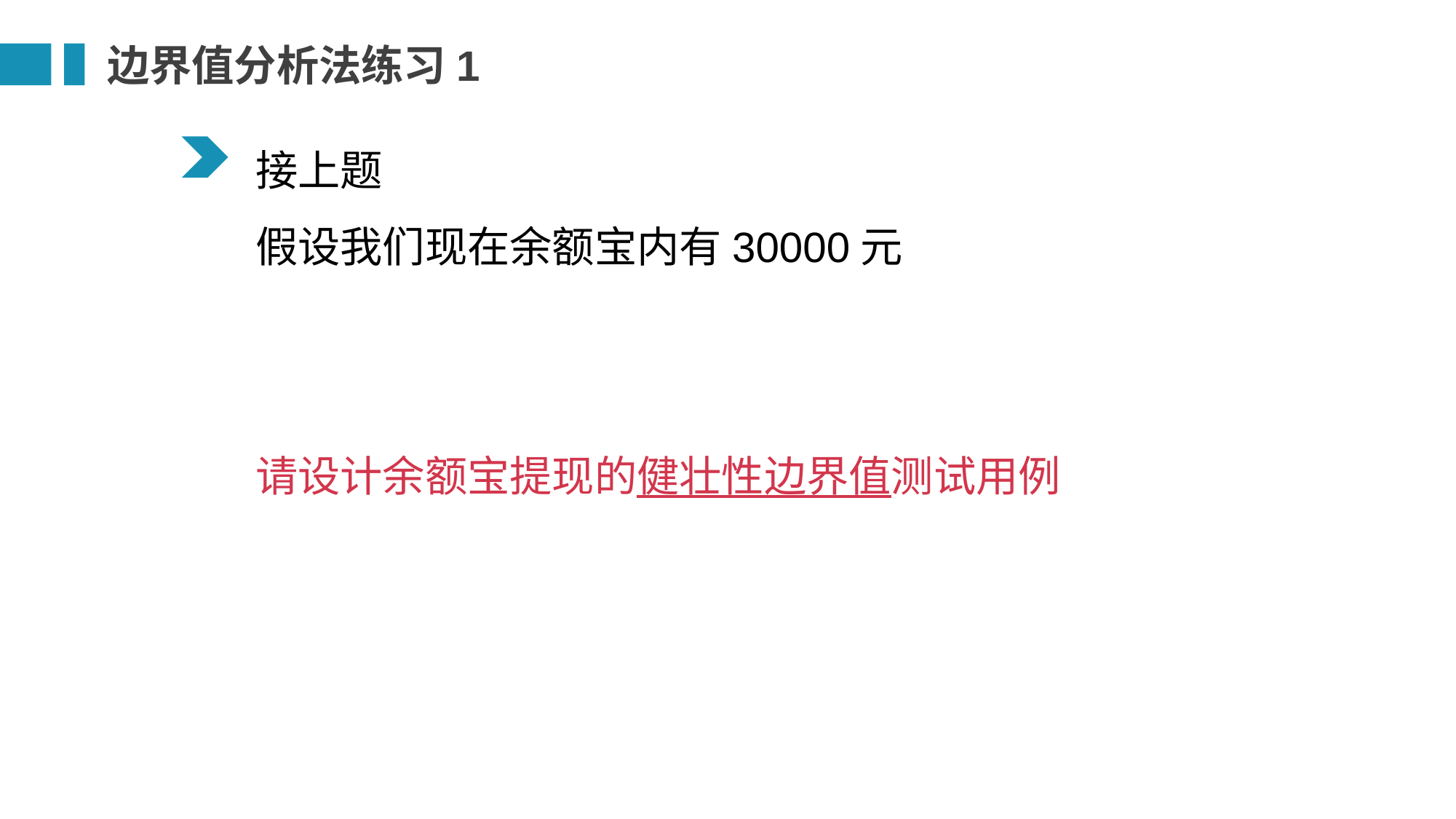

边界值分析法练习1

接上题
假设我们现在余额宝内有30000元

请设计余额宝提现的健壮性边界值测试用例

4